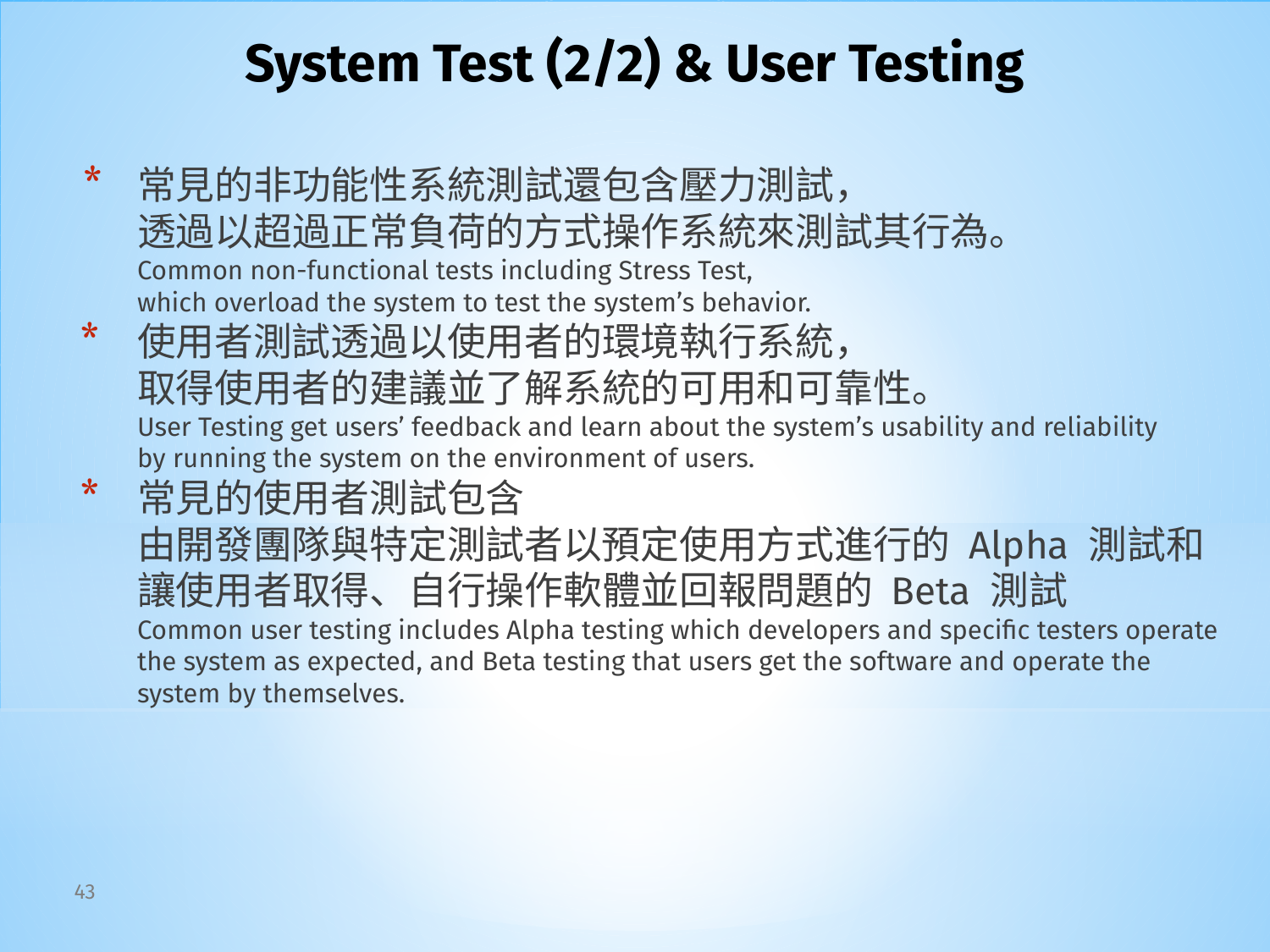

# System Test (2/2) & User Testing
常見的非功能性系統測試還包含壓力測試，
透過以超過正常負荷的方式操作系統來測試其行為。
Common non-functional tests including Stress Test,
which overload the system to test the system’s behavior.
使用者測試透過以使用者的環境執行系統，
取得使用者的建議並了解系統的可用和可靠性。
User Testing get users’ feedback and learn about the system’s usability and reliability
by running the system on the environment of users.
常見的使用者測試包含
由開發團隊與特定測試者以預定使用方式進行的 Alpha 測試和
讓使用者取得、自行操作軟體並回報問題的 Beta 測試
Common user testing includes Alpha testing which developers and specific testers operate the system as expected, and Beta testing that users get the software and operate the system by themselves.
43